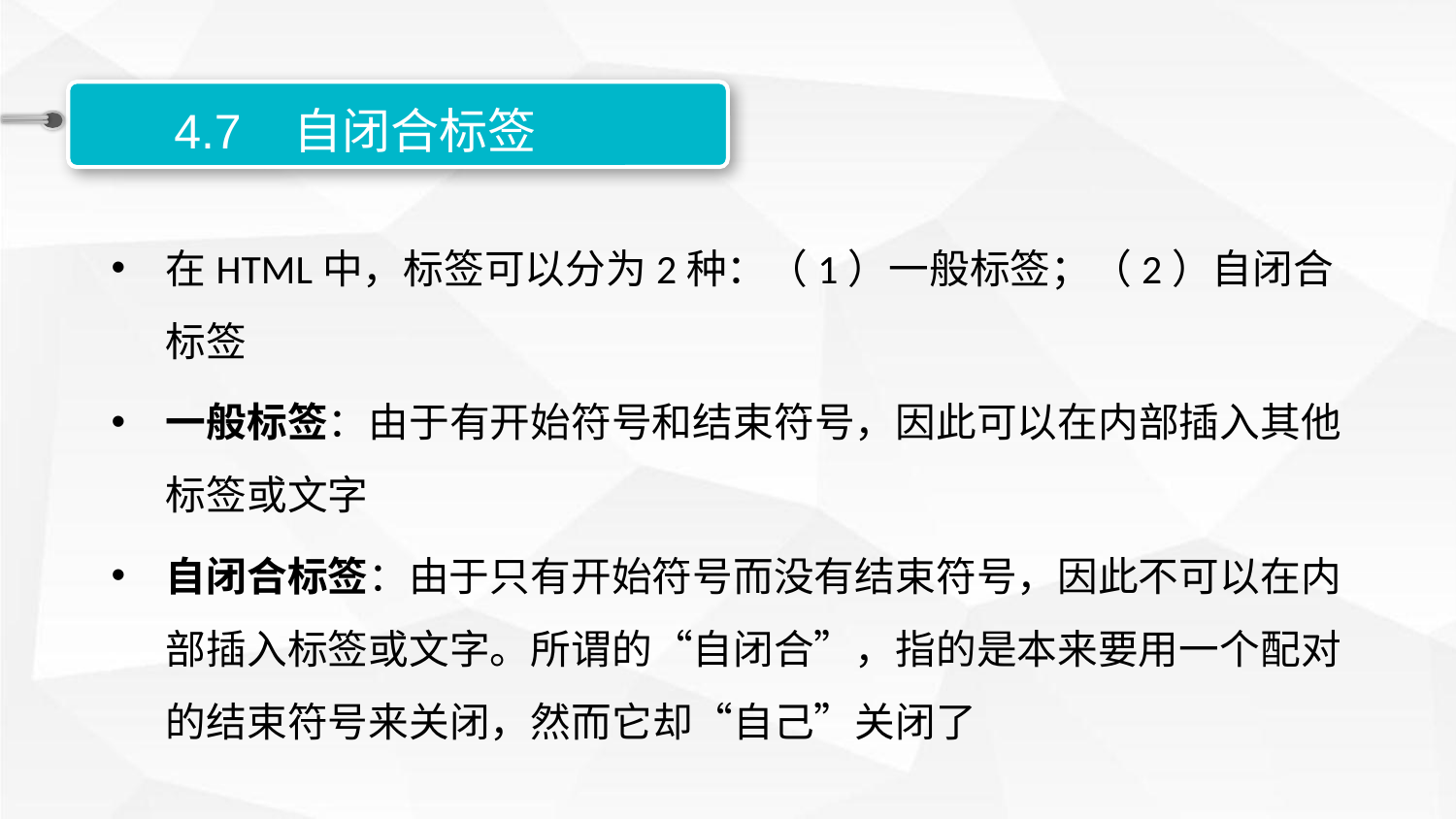

4.7   自闭合标签

在HTML中，标签可以分为2种：（1）一般标签；（2）自闭合标签
一般标签：由于有开始符号和结束符号，因此可以在内部插入其他标签或文字
自闭合标签：由于只有开始符号而没有结束符号，因此不可以在内部插入标签或文字。所谓的“自闭合”，指的是本来要用一个配对的结束符号来关闭，然而它却“自己”关闭了